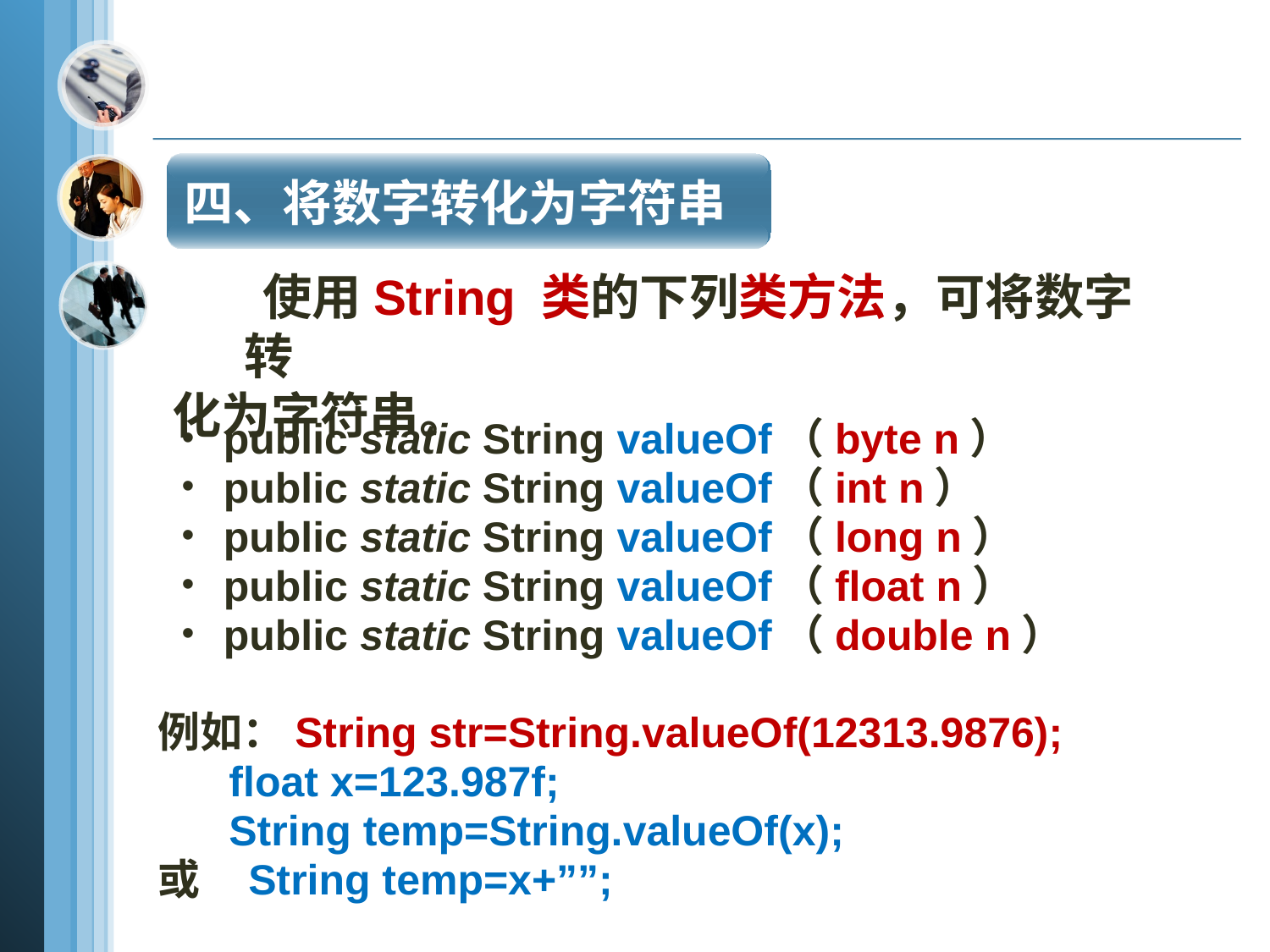

四、将数字转化为字符串

       使用String 类的下列类方法，可将数字转
化为字符串。
 public static String valueOf（byte n）
 public static String valueOf（int n）
 public static String valueOf（long n）
 public static String valueOf（float n）
 public static String valueOf（double n）
例如：String str=String.valueOf(12313.9876);
      float x=123.987f;
      String temp=String.valueOf(x);
或    String temp=x+””;